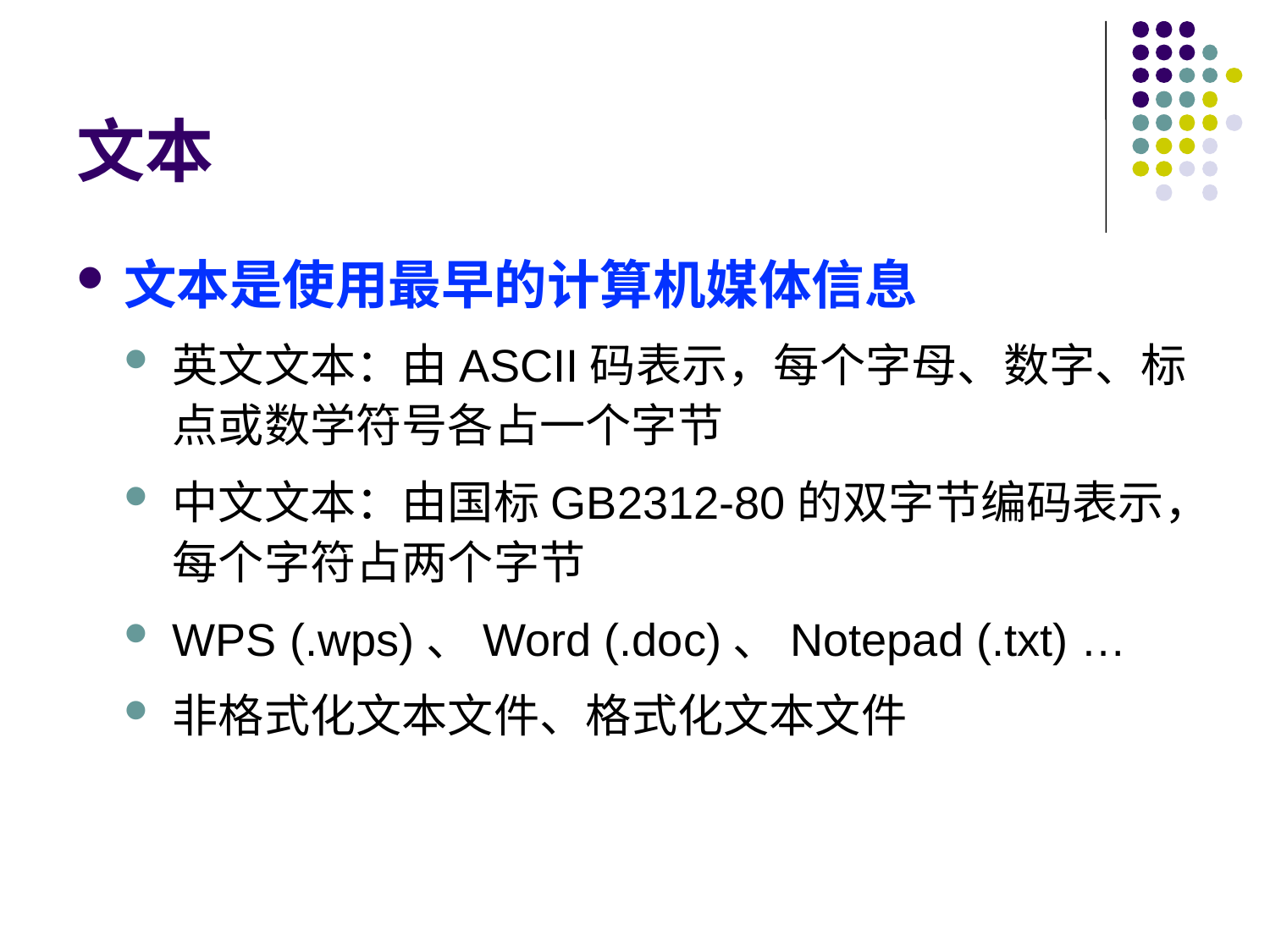

# 文本
文本是使用最早的计算机媒体信息
英文文本：由ASCII码表示，每个字母、数字、标点或数学符号各占一个字节
中文文本：由国标GB2312-80的双字节编码表示，每个字符占两个字节
WPS (.wps)、Word (.doc)、Notepad (.txt) …
非格式化文本文件、格式化文本文件